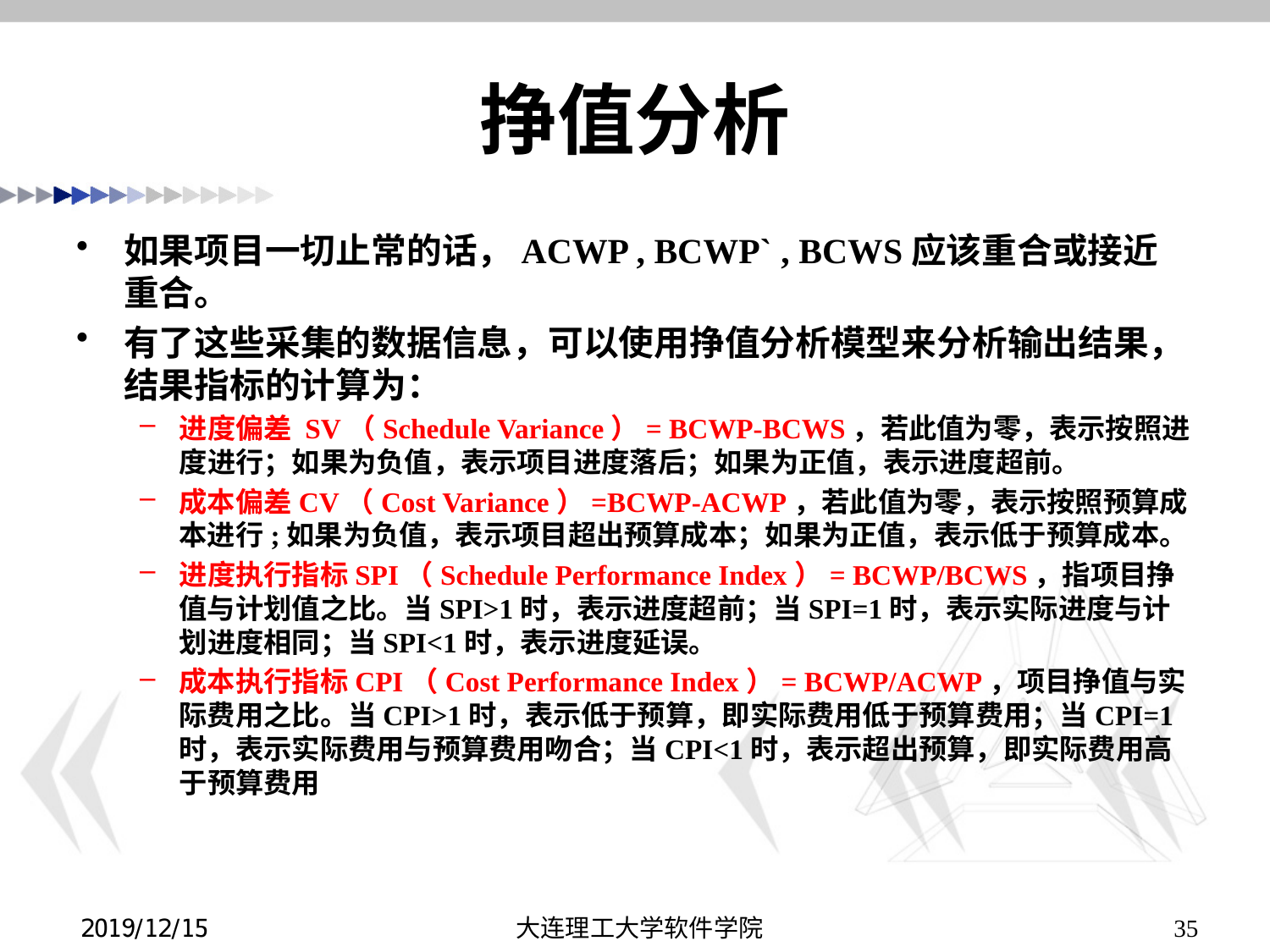

# 挣值分析
如果项目一切止常的话，ACWP , BCWP` , BCWS应该重合或接近重合。
有了这些采集的数据信息，可以使用挣值分析模型来分析输出结果，结果指标的计算为：
进度偏差 SV（Schedule Variance）= BCWP-BCWS，若此值为零，表示按照进度进行；如果为负值，表示项目进度落后；如果为正值，表示进度超前。
成本偏差CV（Cost Variance）=BCWP-ACWP，若此值为零，表示按照预算成本进行;如果为负值，表示项目超出预算成本；如果为正值，表示低于预算成本。
进度执行指标SPI（Schedule Performance Index）= BCWP/BCWS，指项目挣值与计划值之比。当SPI>1时，表示进度超前；当SPI=1时，表示实际进度与计划进度相同；当SPI<1时，表示进度延误。
成本执行指标CPI（Cost Performance Index）= BCWP/ACWP，项目挣值与实际费用之比。当CPI>1时，表示低于预算，即实际费用低于预算费用；当CPI=1时，表示实际费用与预算费用吻合；当CPI<1时，表示超出预算，即实际费用高于预算费用

2019/12/15
大连理工大学软件学院
35